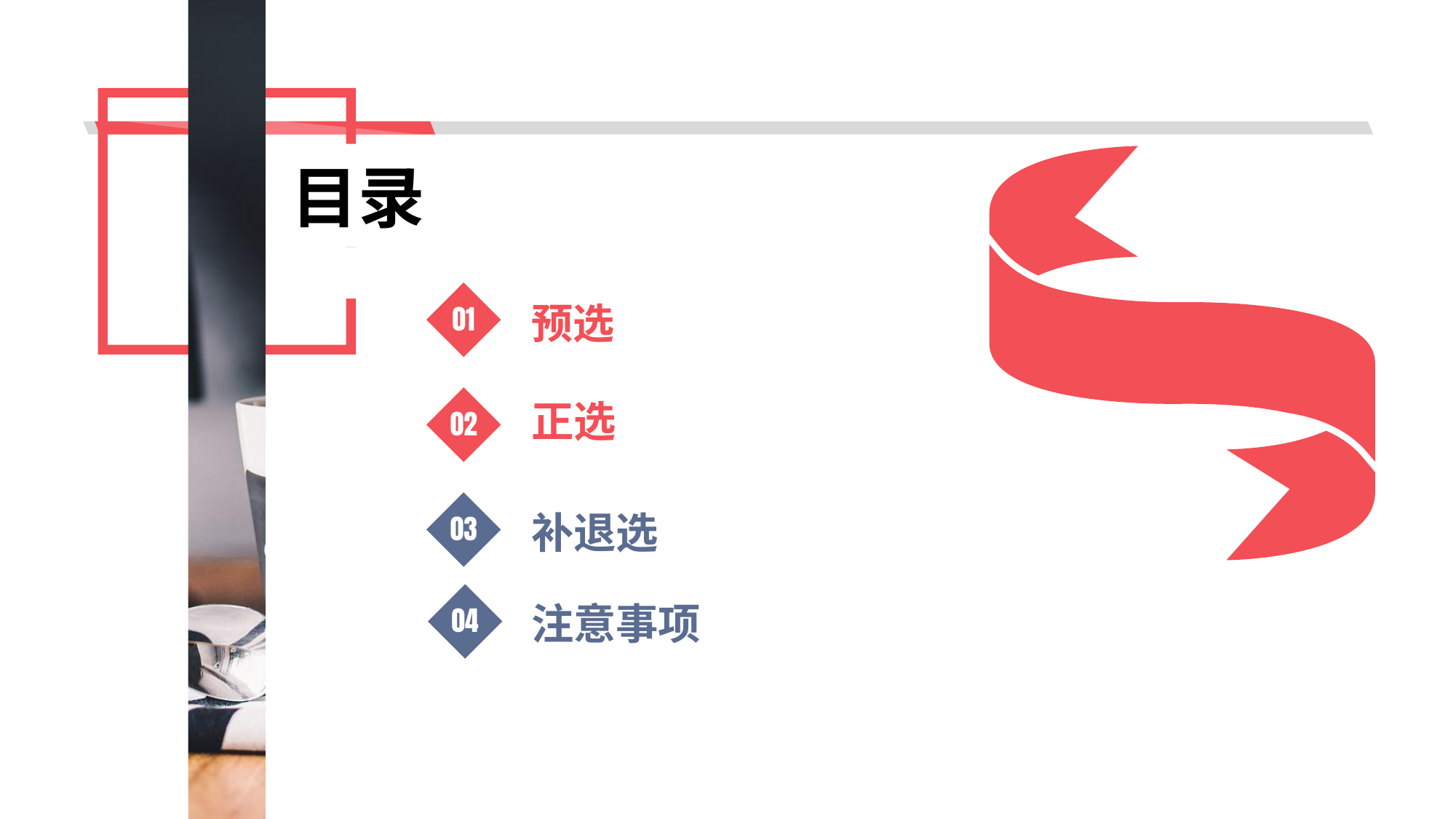

目录

01
预选
正选
02
03
补退选
04
注意事项